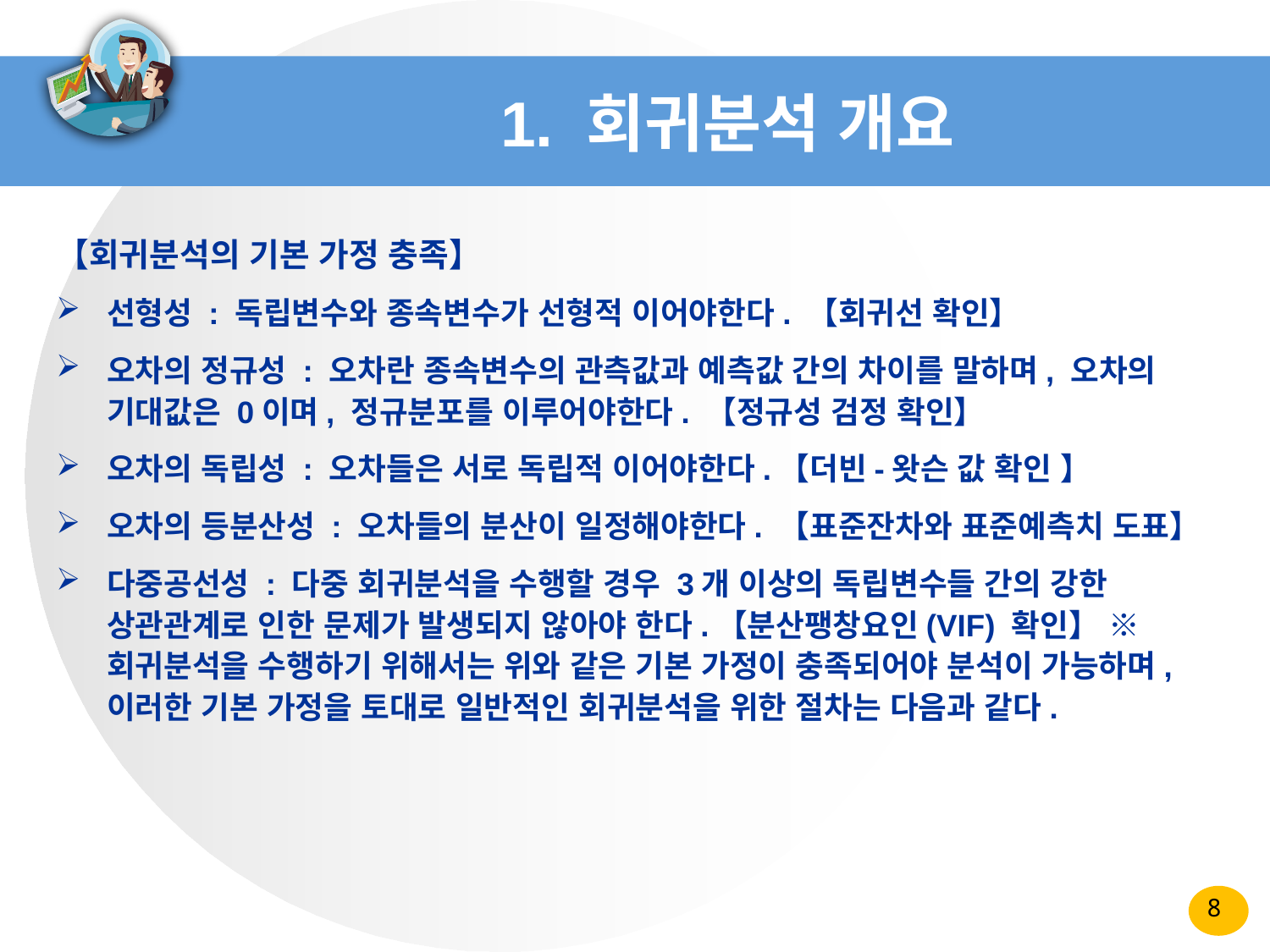

# 1. 회귀분석 개요
【회귀분석의 기본 가정 충족】
선형성 : 독립변수와 종속변수가 선형적 이어야한다. 【회귀선 확인】
오차의 정규성 : 오차란 종속변수의 관측값과 예측값 간의 차이를 말하며, 오차의 기대값은 0이며, 정규분포를 이루어야한다. 【정규성 검정 확인】
오차의 독립성 : 오차들은 서로 독립적 이어야한다.【더빈-왓슨 값 확인 】
오차의 등분산성 : 오차들의 분산이 일정해야한다. 【표준잔차와 표준예측치 도표】
다중공선성 : 다중 회귀분석을 수행할 경우 3개 이상의 독립변수들 간의 강한 상관관계로 인한 문제가 발생되지 않아야 한다.【분산팽창요인(VIF) 확인】 ※ 회귀분석을 수행하기 위해서는 위와 같은 기본 가정이 충족되어야 분석이 가능하며, 이러한 기본 가정을 토대로 일반적인 회귀분석을 위한 절차는 다음과 같다.
8